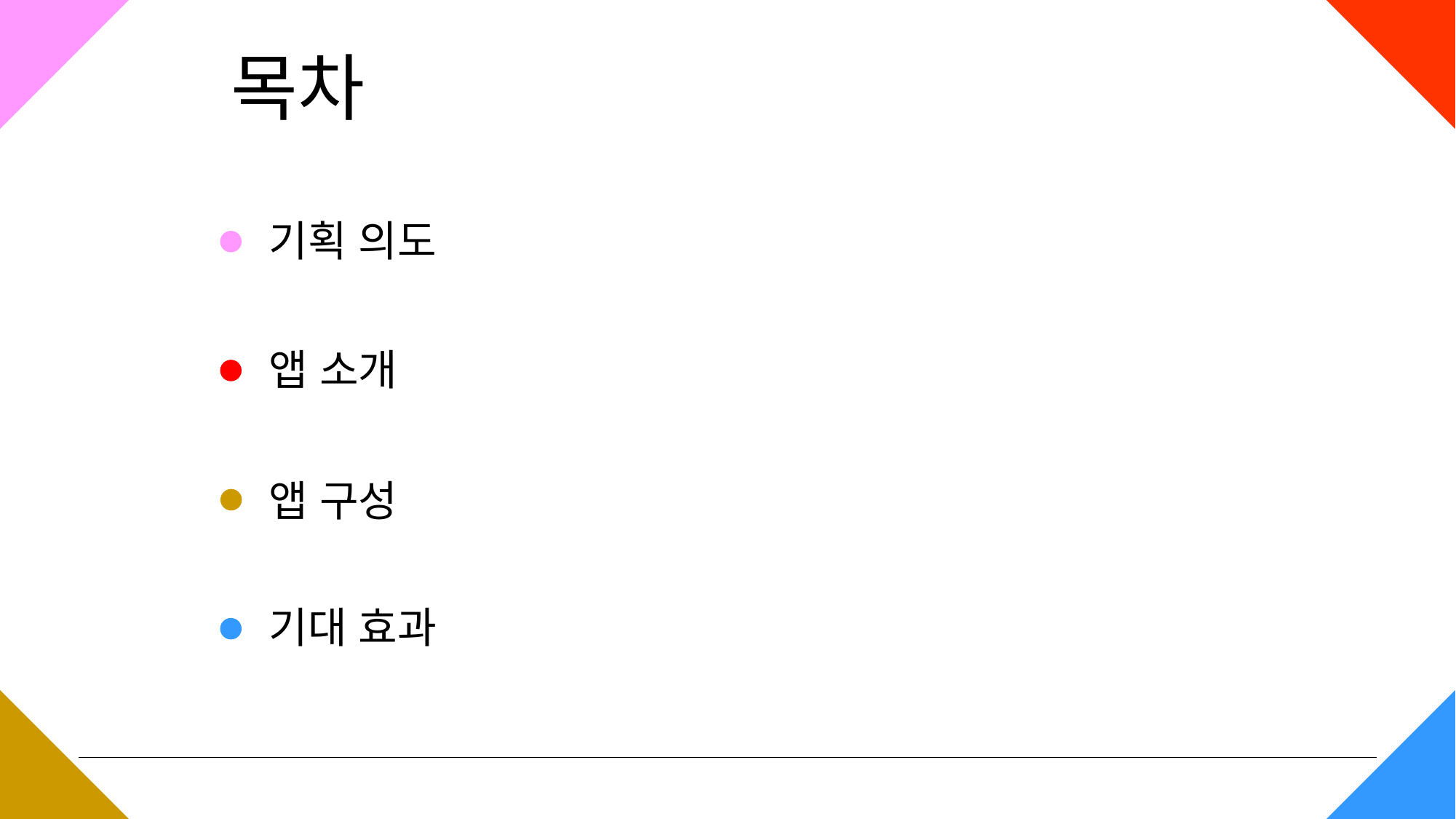

목차
기획 의도

앱 소개

앱 구성

기대 효과